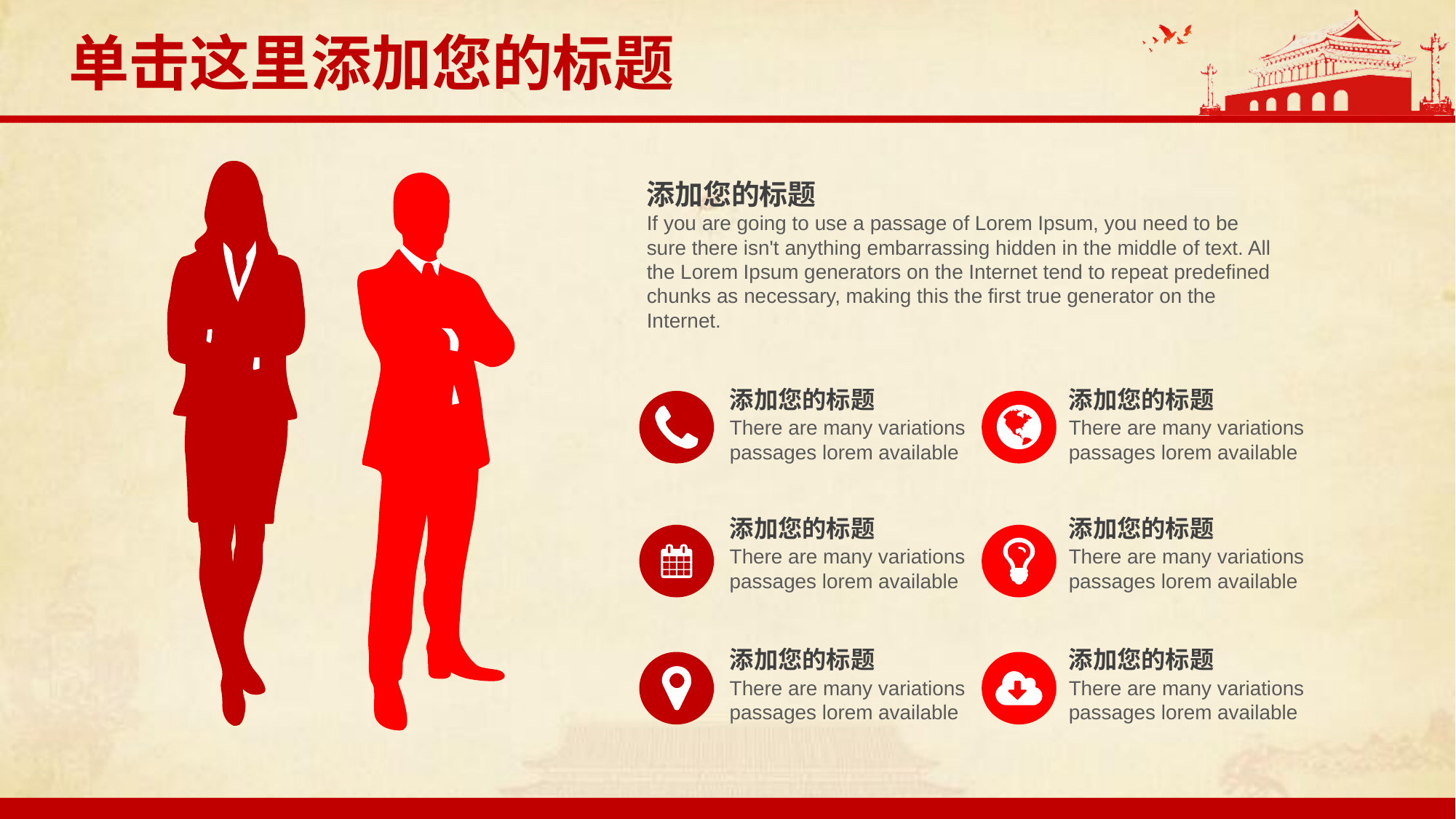

单击这里添加您的标题

添加您的标题
If you are going to use a passage of Lorem Ipsum, you need to be sure there isn't anything embarrassing hidden in the middle of text. All the Lorem Ipsum generators on the Internet tend to repeat predefined chunks as necessary, making this the first true generator on the Internet.

添加您的标题
There are many variations  passages lorem available
添加您的标题
There are many variations  passages lorem available

添加您的标题
There are many variations  passages lorem available
添加您的标题
There are many variations passages lorem available

添加您的标题
There are many variations  passages lorem available
添加您的标题
There are many variations passages lorem available